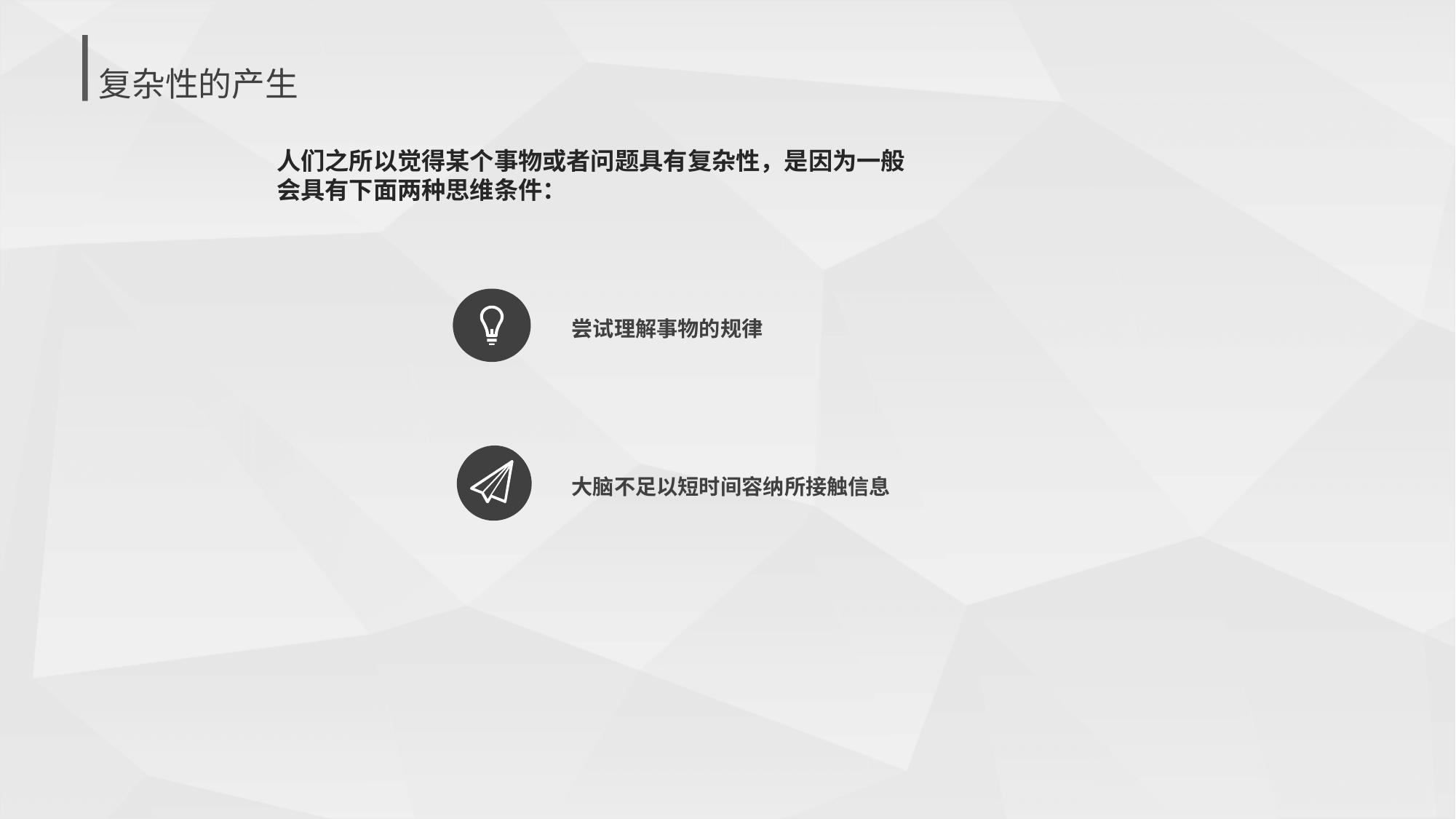

复杂性的产生
人们之所以觉得某个事物或者问题具有复杂性，是因为一般会具有下面两种思维条件：

尝试理解事物的规律

大脑不足以短时间容纳所接触信息